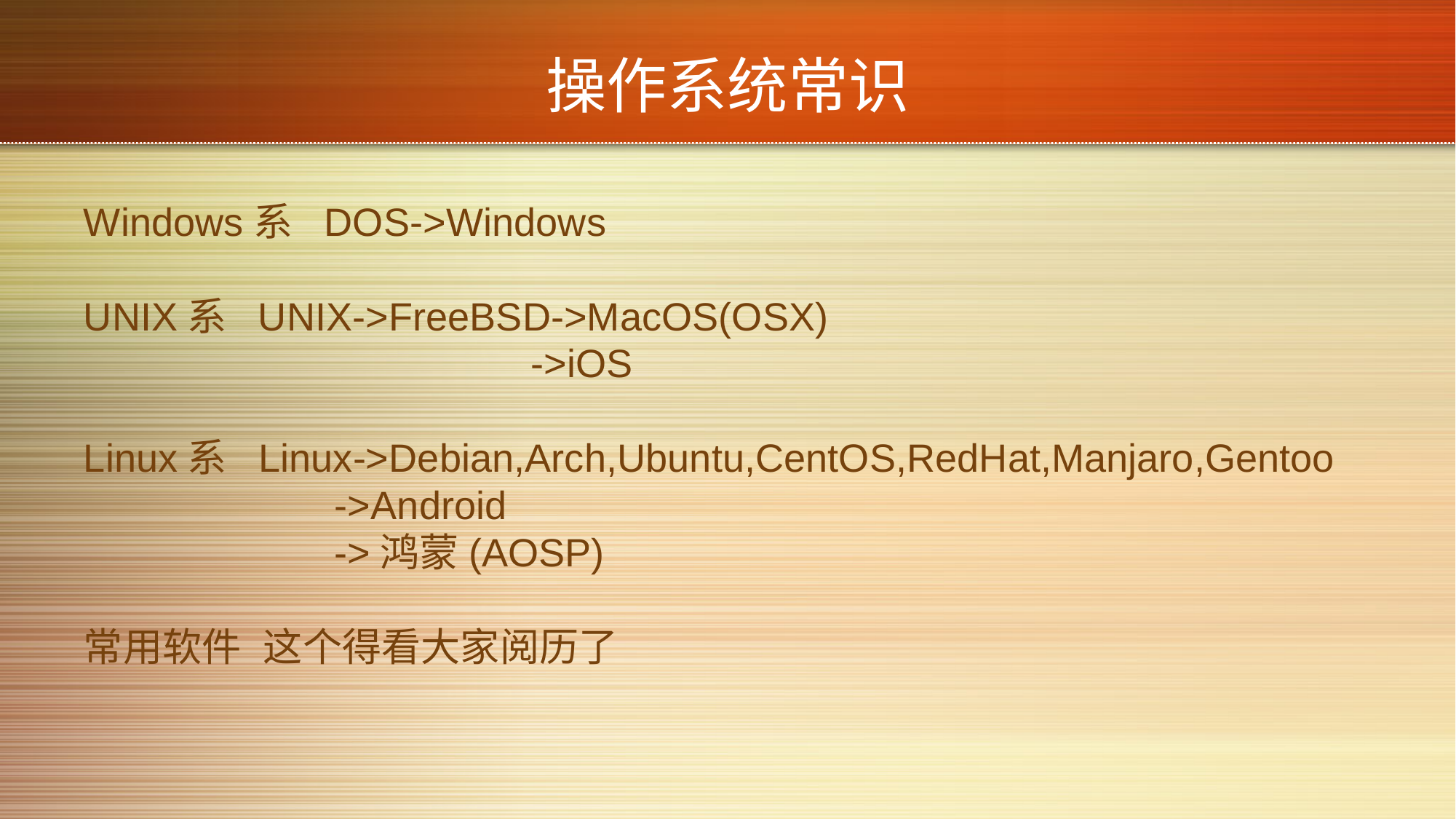

# 操作系统常识
Windows系  DOS->Windows

UNIX系  UNIX->FreeBSD->MacOS(OSX)
		    	           ->iOS

Linux系  Linux->Debian,Arch,Ubuntu,CentOS,RedHat,Manjaro,Gentoo
		   ->Android
	             ->鸿蒙(AOSP)

常用软件  这个得看大家阅历了